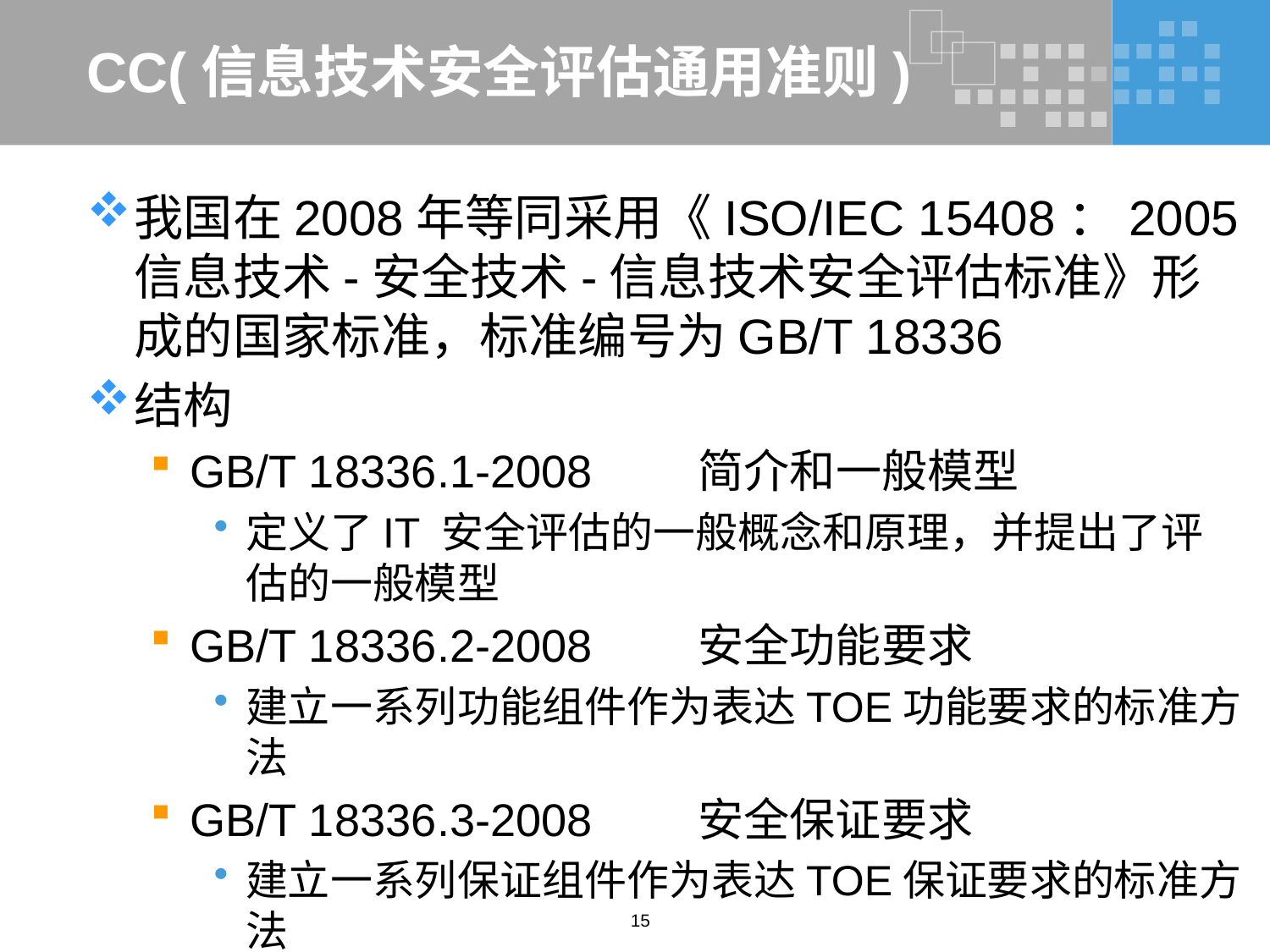

# CC(信息技术安全评估通用准则)
我国在2008年等同采用《ISO/IEC 15408：2005 信息技术-安全技术-信息技术安全评估标准》形成的国家标准，标准编号为GB/T 18336
结构
GB/T 18336.1-2008	简介和一般模型
定义了IT 安全评估的一般概念和原理，并提出了评估的一般模型
GB/T 18336.2-2008	安全功能要求
建立一系列功能组件作为表达TOE功能要求的标准方法
GB/T 18336.3-2008	安全保证要求
建立一系列保证组件作为表达TOE保证要求的标准方法

15